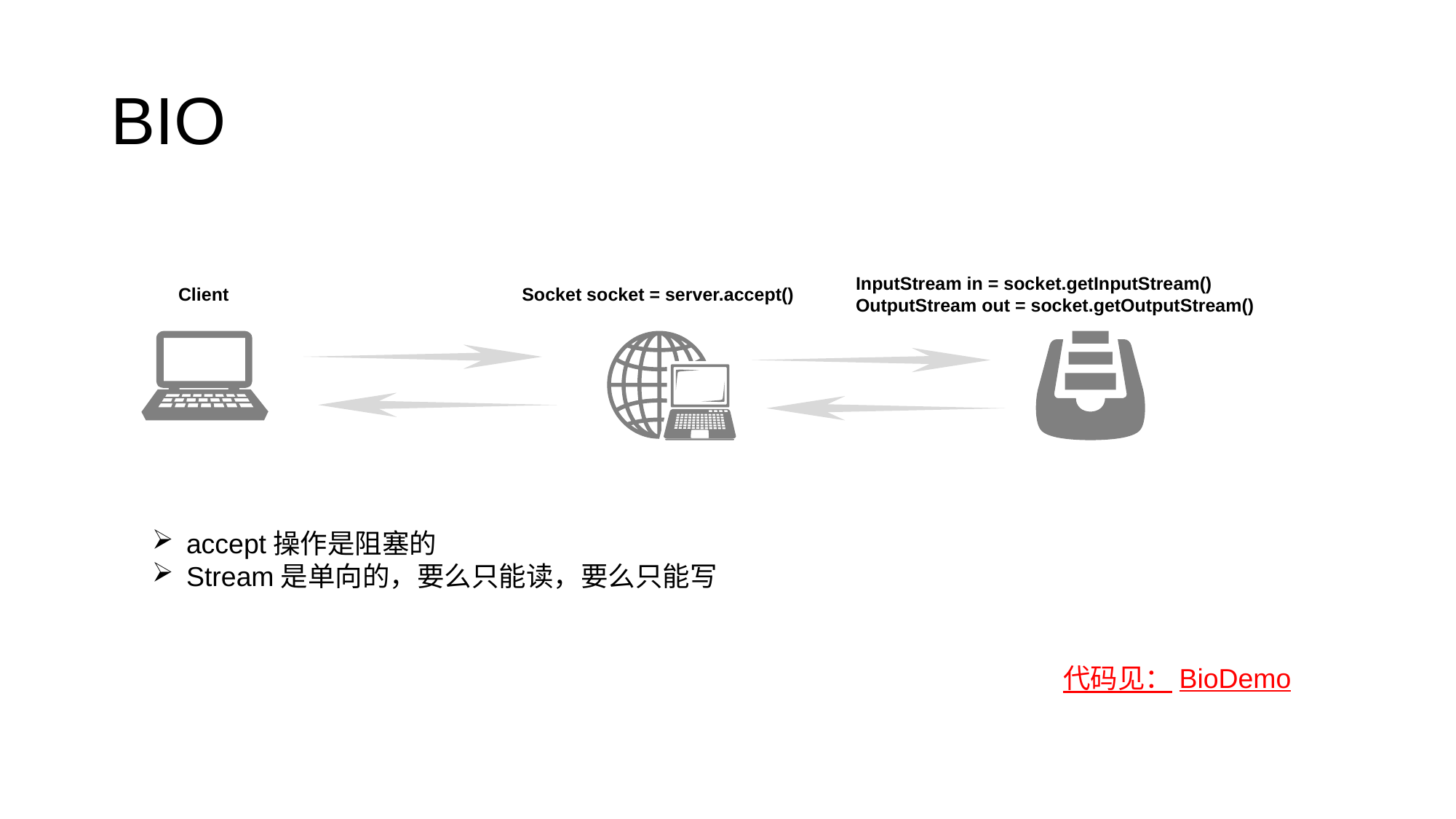

# BIO
InputStream in = socket.getInputStream()
OutputStream out = socket.getOutputStream()
Client
Socket socket = server.accept()

accept操作是阻塞的
Stream是单向的，要么只能读，要么只能写
代码见：BioDemo